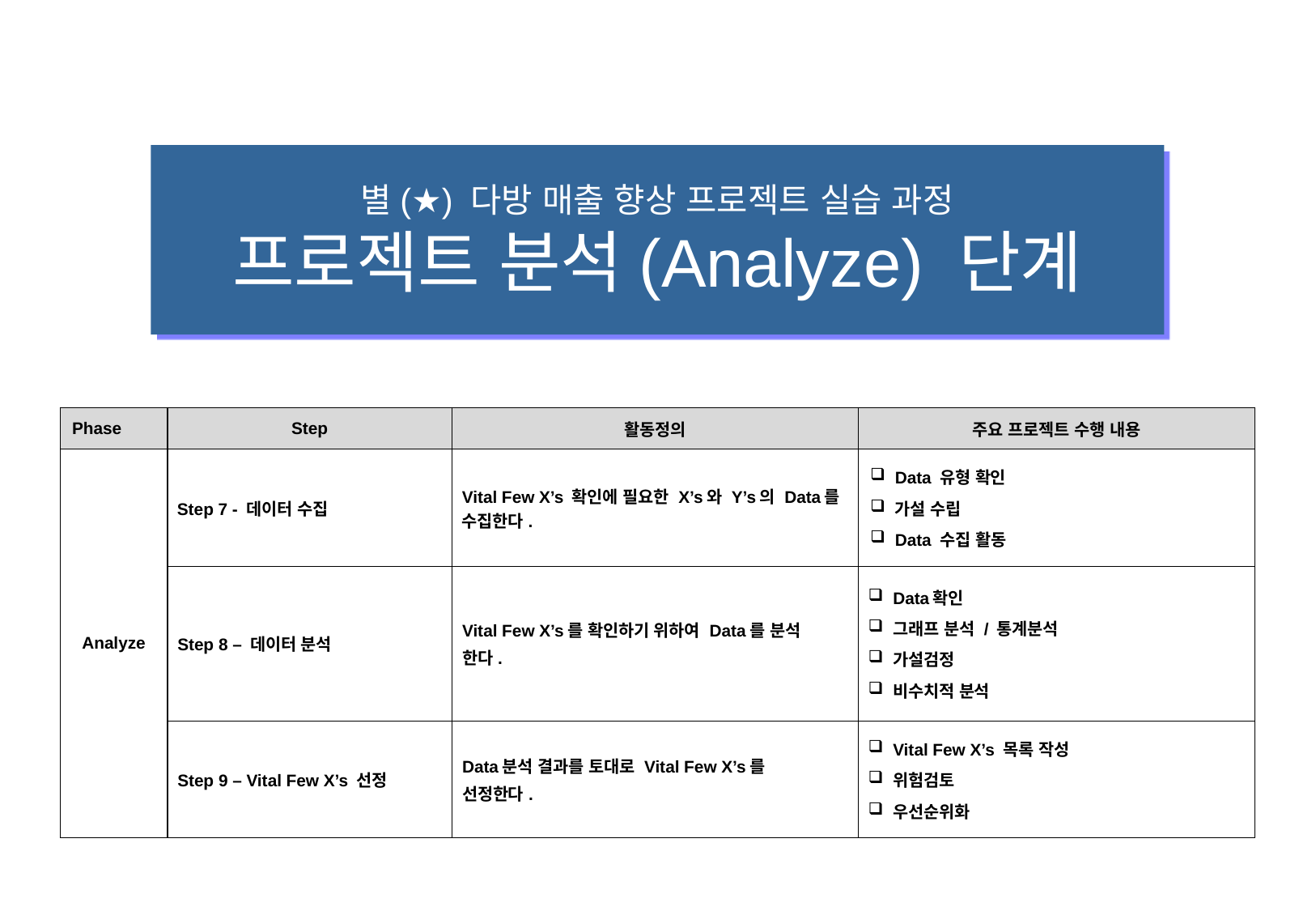

별(★) 다방 매출 향상 프로젝트 실습 과정
프로젝트 분석(Analyze) 단계
| Phase | Step | 활동정의 | 주요 프로젝트 수행 내용 |
| --- | --- | --- | --- |
| Analyze | Step 7 - 데이터 수집 | Vital Few X’s 확인에 필요한 X’s와 Y’s의 Data를 수집한다. | Data 유형 확인 가설 수립 Data 수집 활동 |
|  | Step 8 – 데이터 분석 | Vital Few X’s를 확인하기 위하여 Data를 분석 한다. | Data확인 그래프 분석 / 통계분석 가설검정 비수치적 분석 |
|  | Step 9 – Vital Few X’s 선정 | Data분석 결과를 토대로 Vital Few X’s를 선정한다. | Vital Few X’s 목록 작성 위험검토 우선순위화 |